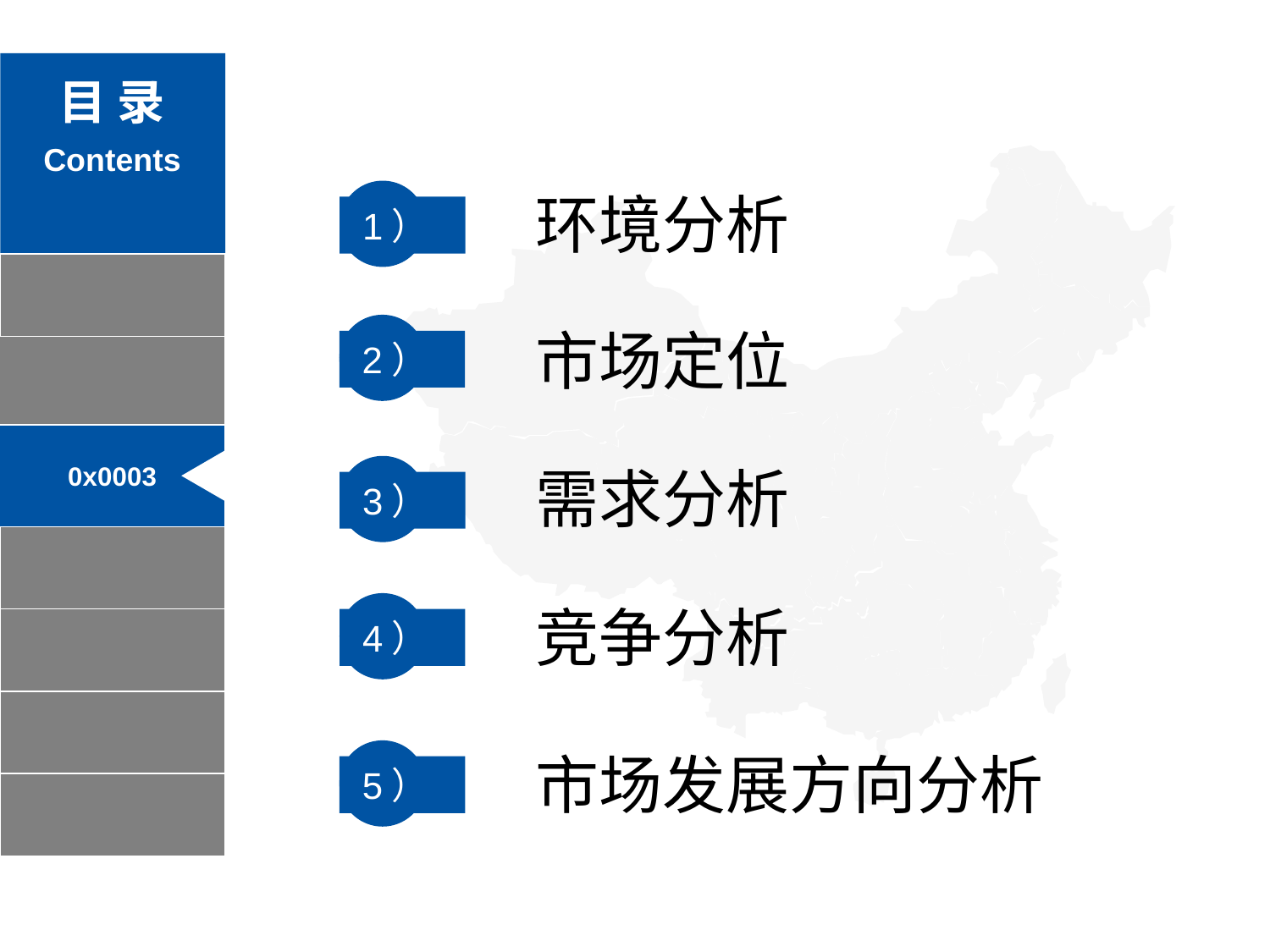

目 录
Contents

0x0003

环境分析

 1）
市场定位

 2）

需求分析

 3）
竞争分析

 4）
市场发展方向分析

 5）